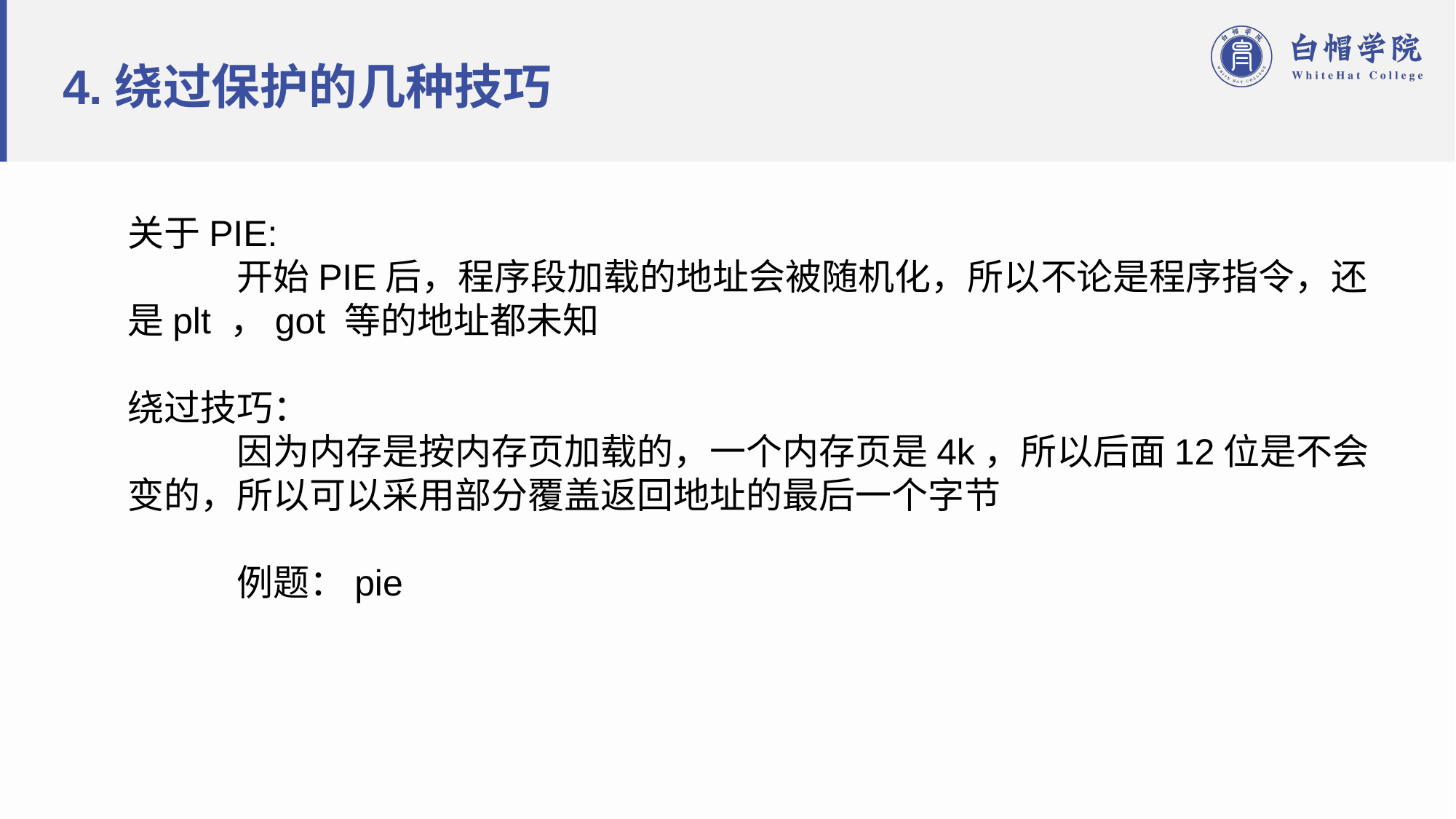

# 4.绕过保护的几种技巧
关于PIE:
	开始PIE后，程序段加载的地址会被随机化，所以不论是程序指令，还是plt ，got 等的地址都未知

绕过技巧：
	因为内存是按内存页加载的，一个内存页是4k，所以后面12位是不会变的，所以可以采用部分覆盖返回地址的最后一个字节

	例题：pie